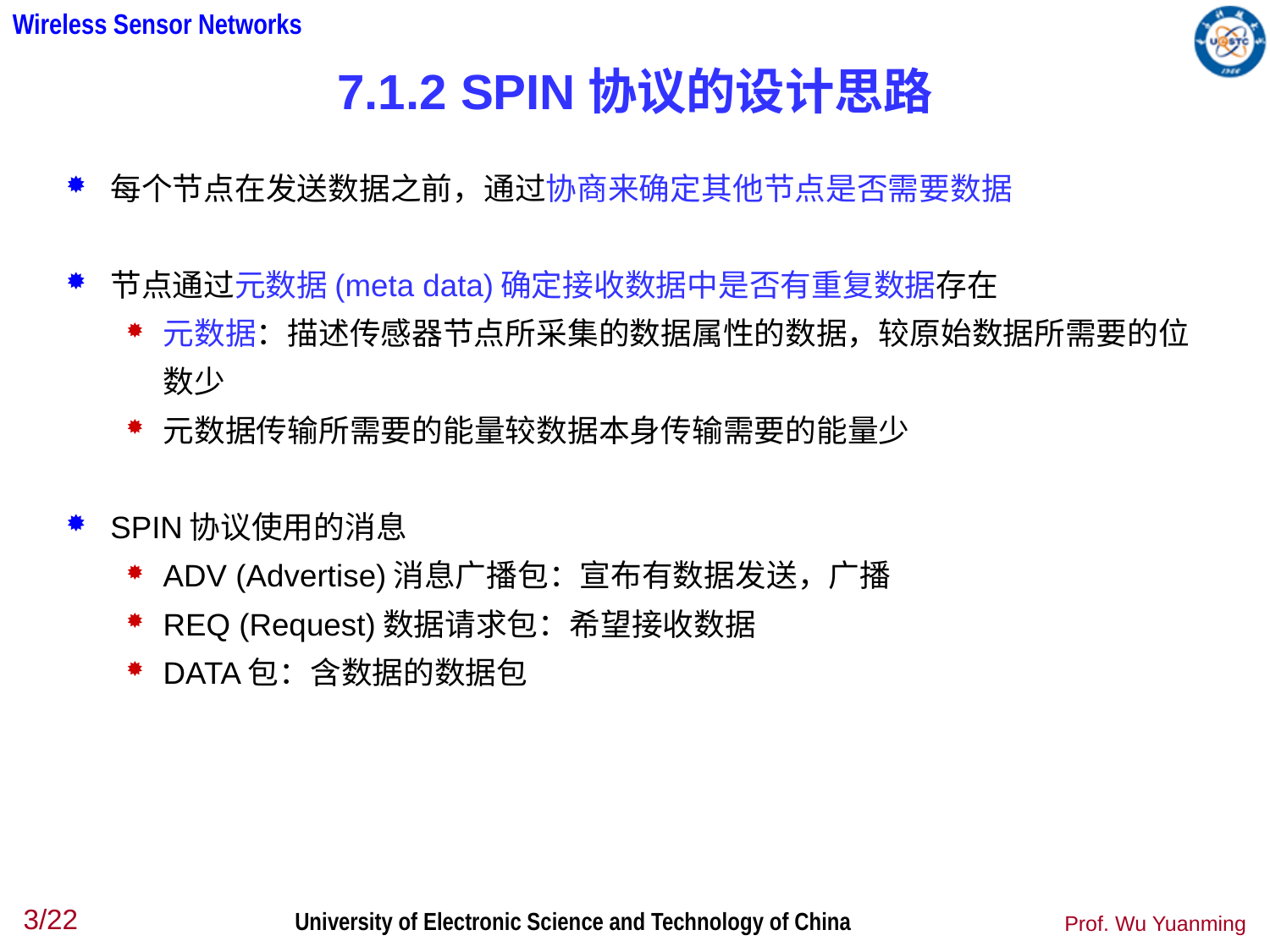

# 7.1.2 SPIN协议的设计思路
每个节点在发送数据之前，通过协商来确定其他节点是否需要数据

节点通过元数据(meta data)确定接收数据中是否有重复数据存在
元数据：描述传感器节点所采集的数据属性的数据，较原始数据所需要的位数少
元数据传输所需要的能量较数据本身传输需要的能量少

SPIN协议使用的消息
ADV (Advertise)消息广播包：宣布有数据发送，广播
REQ (Request)数据请求包：希望接收数据
DATA包：含数据的数据包
3/22
Prof. Wu Yuanming